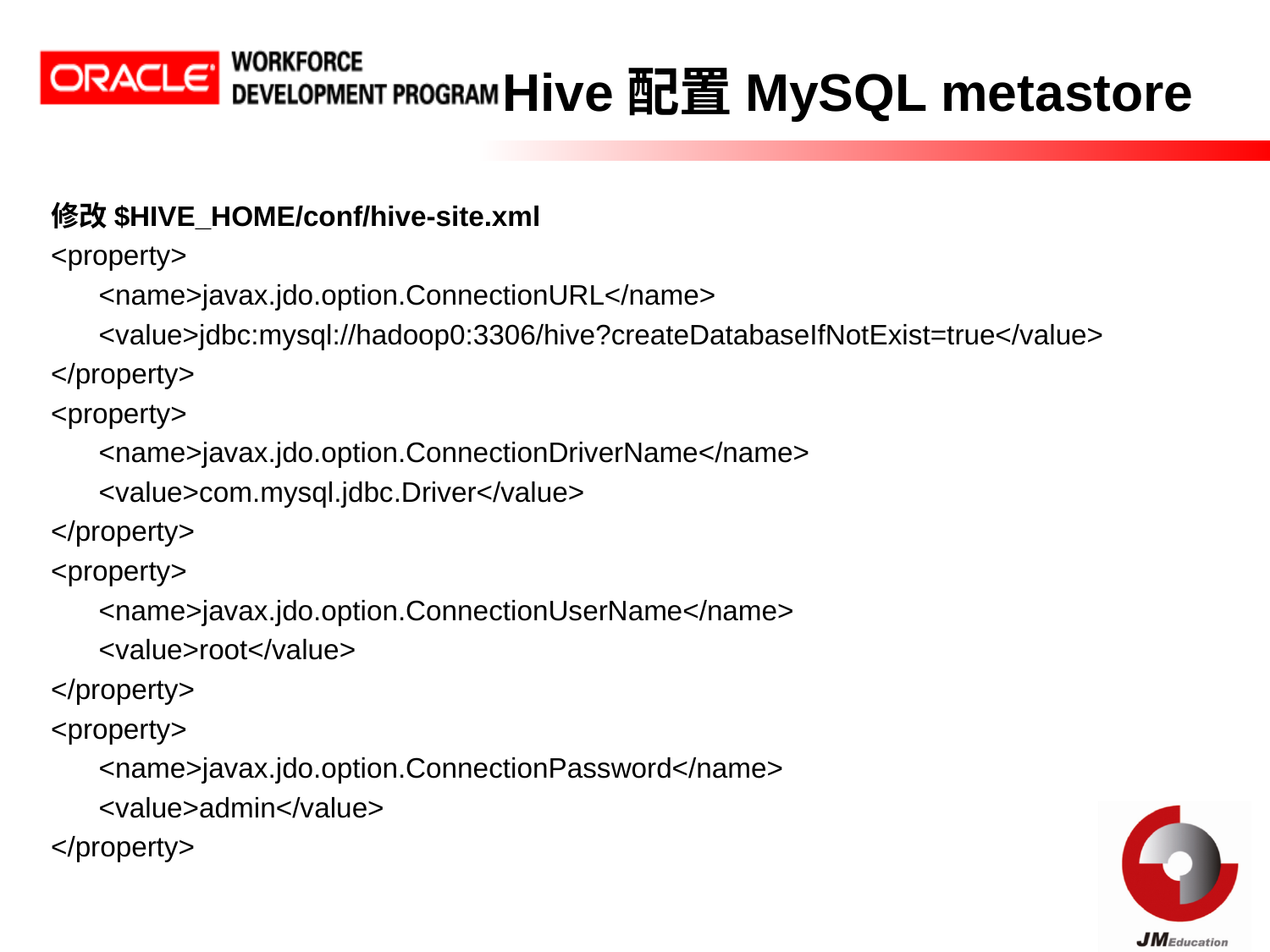

Hive配置MySQL metastore
修改$HIVE_HOME/conf/hive-site.xml
<property>
	<name>javax.jdo.option.ConnectionURL</name>
	<value>jdbc:mysql://hadoop0:3306/hive?createDatabaseIfNotExist=true</value>
</property>
<property>
	<name>javax.jdo.option.ConnectionDriverName</name>
	<value>com.mysql.jdbc.Driver</value>
</property>
<property>
	<name>javax.jdo.option.ConnectionUserName</name>
	<value>root</value>
</property>
<property>
	<name>javax.jdo.option.ConnectionPassword</name>
	<value>admin</value>
</property>